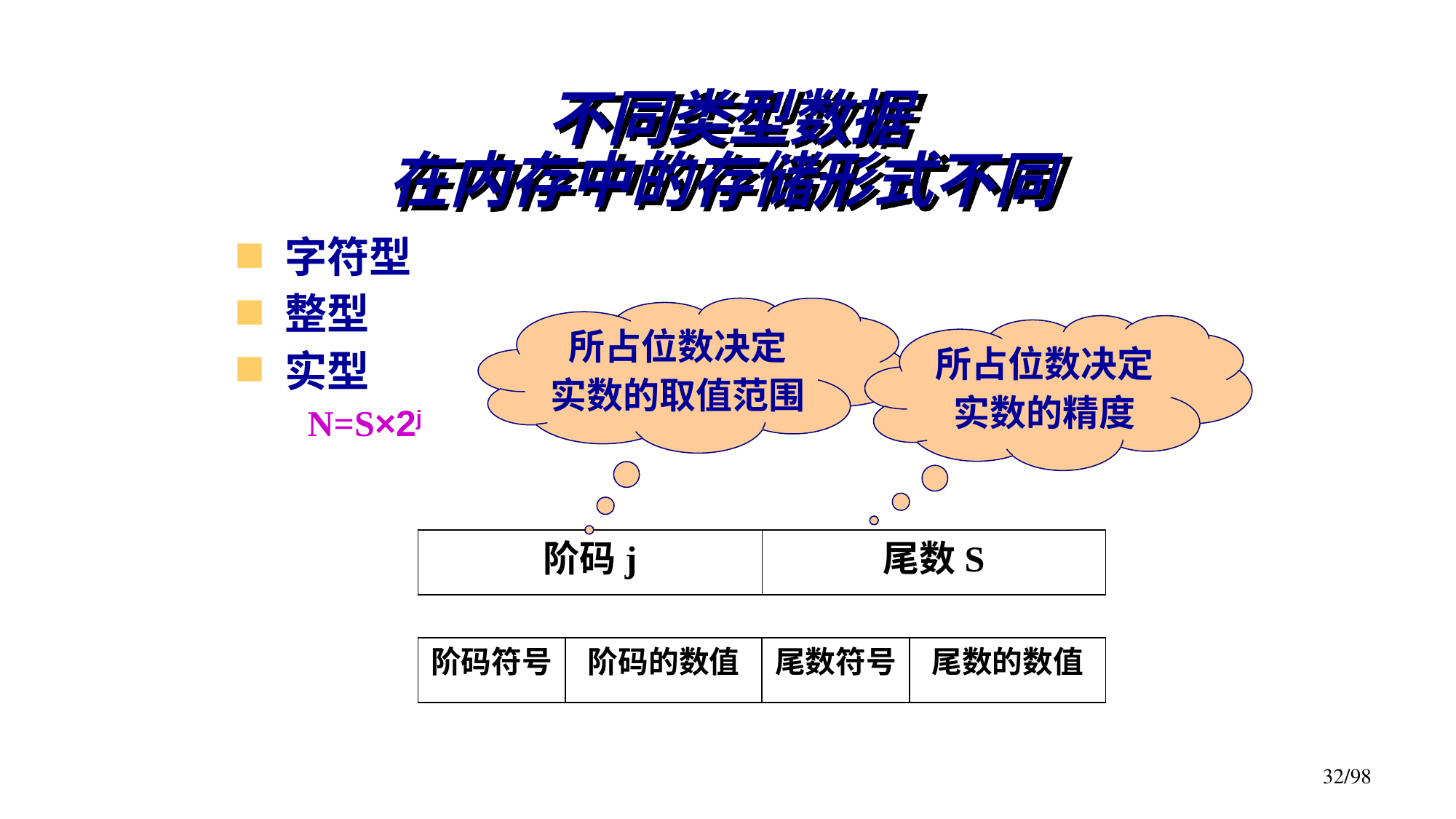

# 不同类型数据 在内存中的存储形式不同
字符型
整型
实型
N=S×2j
所占位数决定
实数的取值范围
所占位数决定
实数的精度
阶码j

尾数S

阶码符号

阶码的数值

尾数符号

尾数的数值